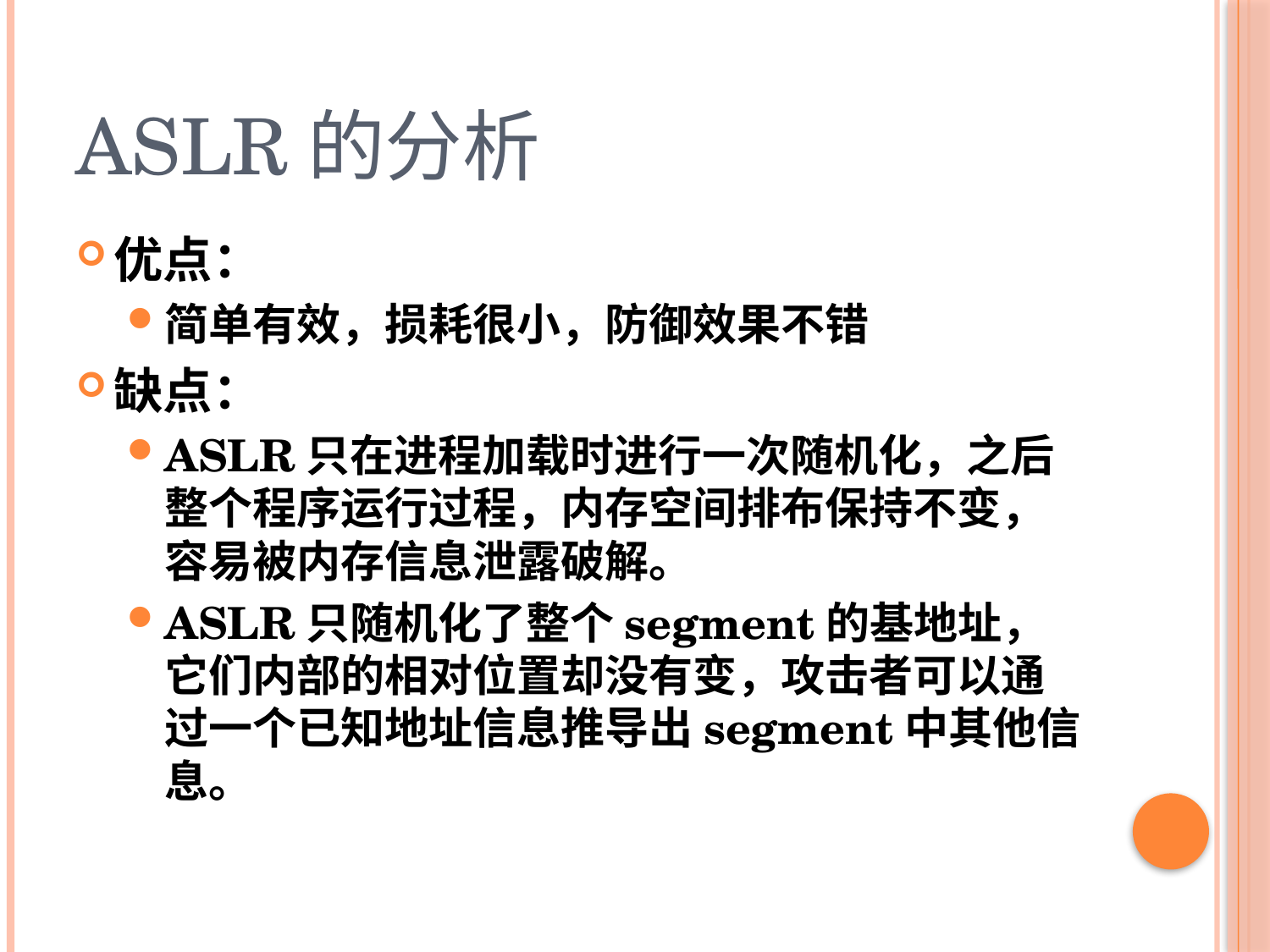

# ASLR的分析
优点：
简单有效，损耗很小，防御效果不错
缺点：
ASLR只在进程加载时进行一次随机化，之后整个程序运行过程，内存空间排布保持不变，容易被内存信息泄露破解。
ASLR只随机化了整个segment的基地址，它们内部的相对位置却没有变，攻击者可以通过一个已知地址信息推导出segment中其他信息。